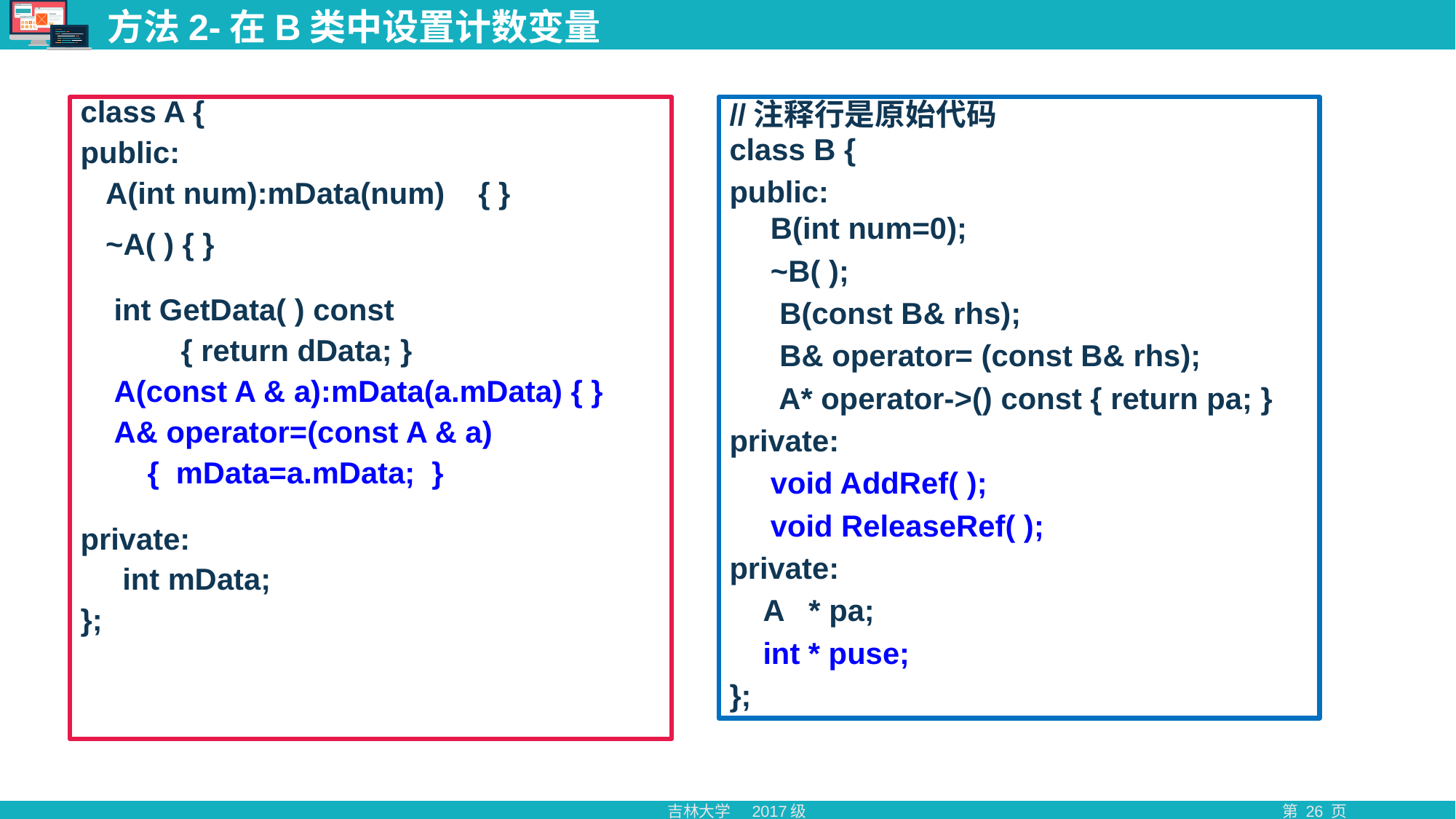

# 方法2-在B类中设置计数变量
class A {
public:
   A(int num):mData(num)    { }
   ~A( ) { }
    int GetData( ) const
            { return dData; }
    A(const A & a):mData(a.mData) { }
    A& operator=(const A & a)
        {  mData=a.mData;  }
private:
     int mData;
};
//注释行是原始代码
class B {
public:
B(int num=0);
	~B( );
      B(const B& rhs);
      B& operator= (const B& rhs);
    	 A* operator->() const { return pa; }
private:
    	void AddRef( );
    	void ReleaseRef( );
private:
    A   * pa;
    int * puse;
};